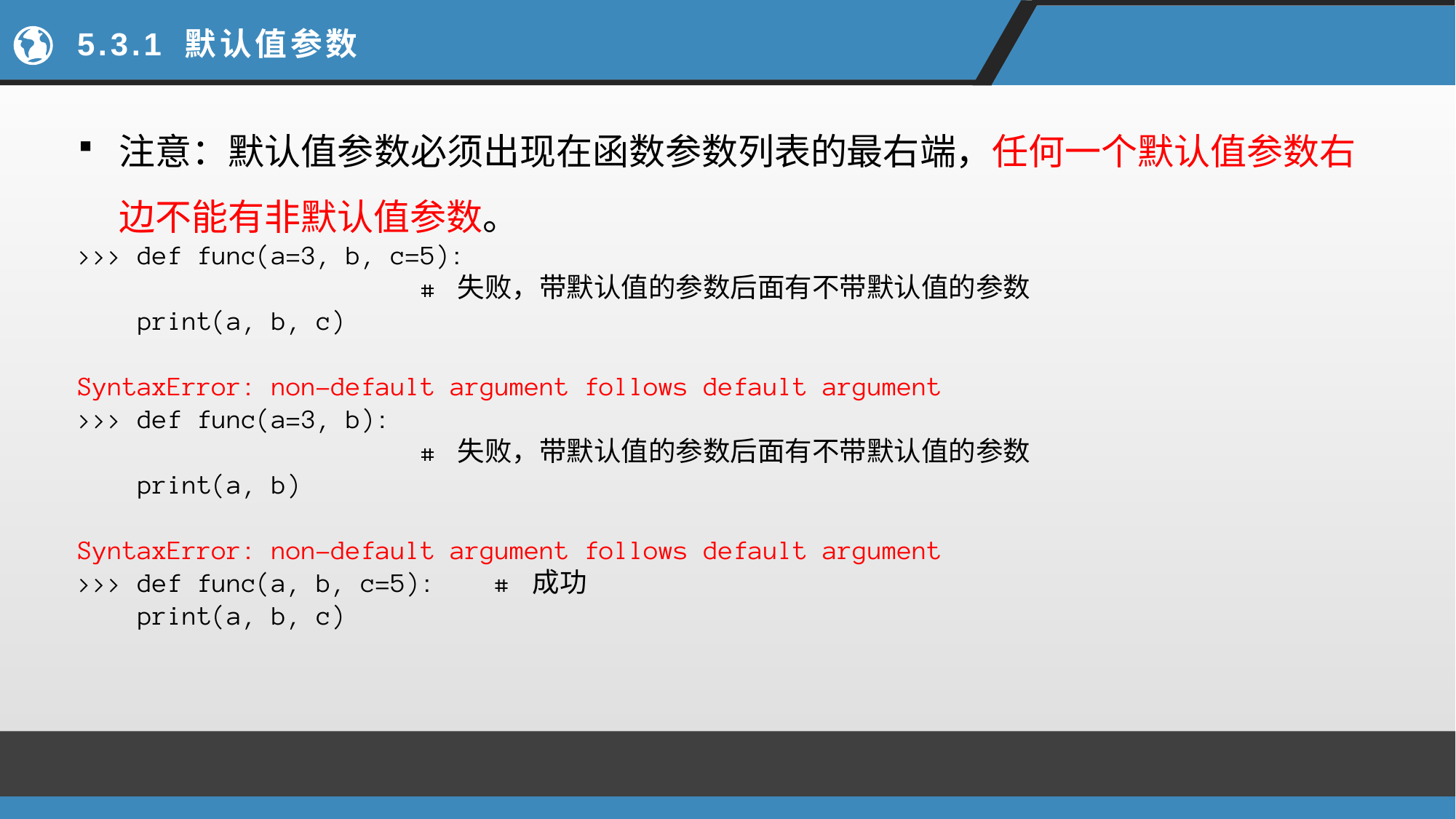

# 5.3.1 默认值参数

注意：默认值参数必须出现在函数参数列表的最右端，任何一个默认值参数右边不能有非默认值参数。
>>> def func(a=3, b, c=5):
                       # 失败，带默认值的参数后面有不带默认值的参数
    print(a, b, c)

SyntaxError: non-default argument follows default argument
>>> def func(a=3, b):
                       # 失败，带默认值的参数后面有不带默认值的参数
    print(a, b)

SyntaxError: non-default argument follows default argument
>>> def func(a, b, c=5):    # 成功
    print(a, b, c)